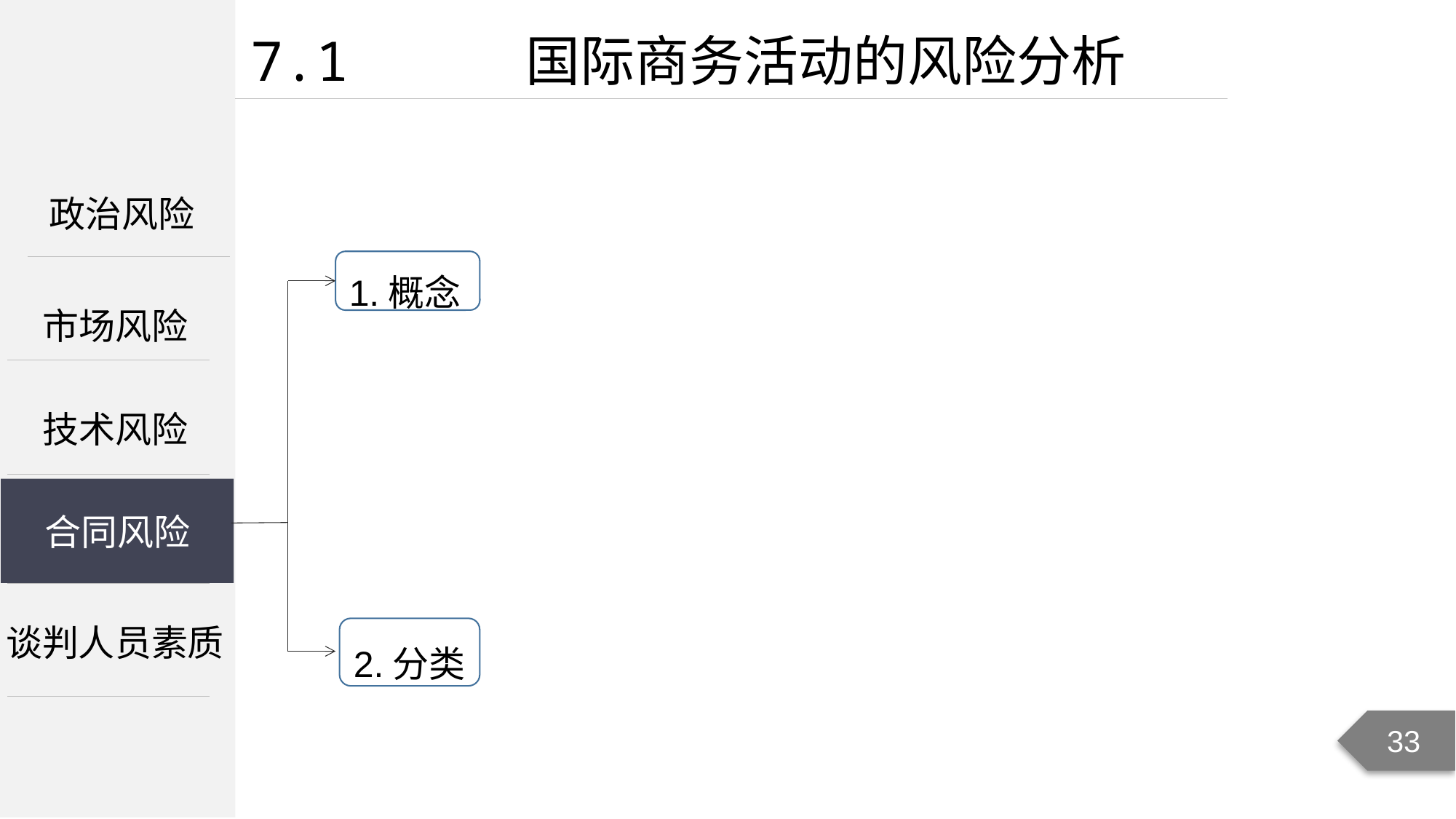

7.1     国际商务活动的风险分析
政治风险
1.概念

市场风险
技术风险
合同风险
谈判人员素质
2.分类
33